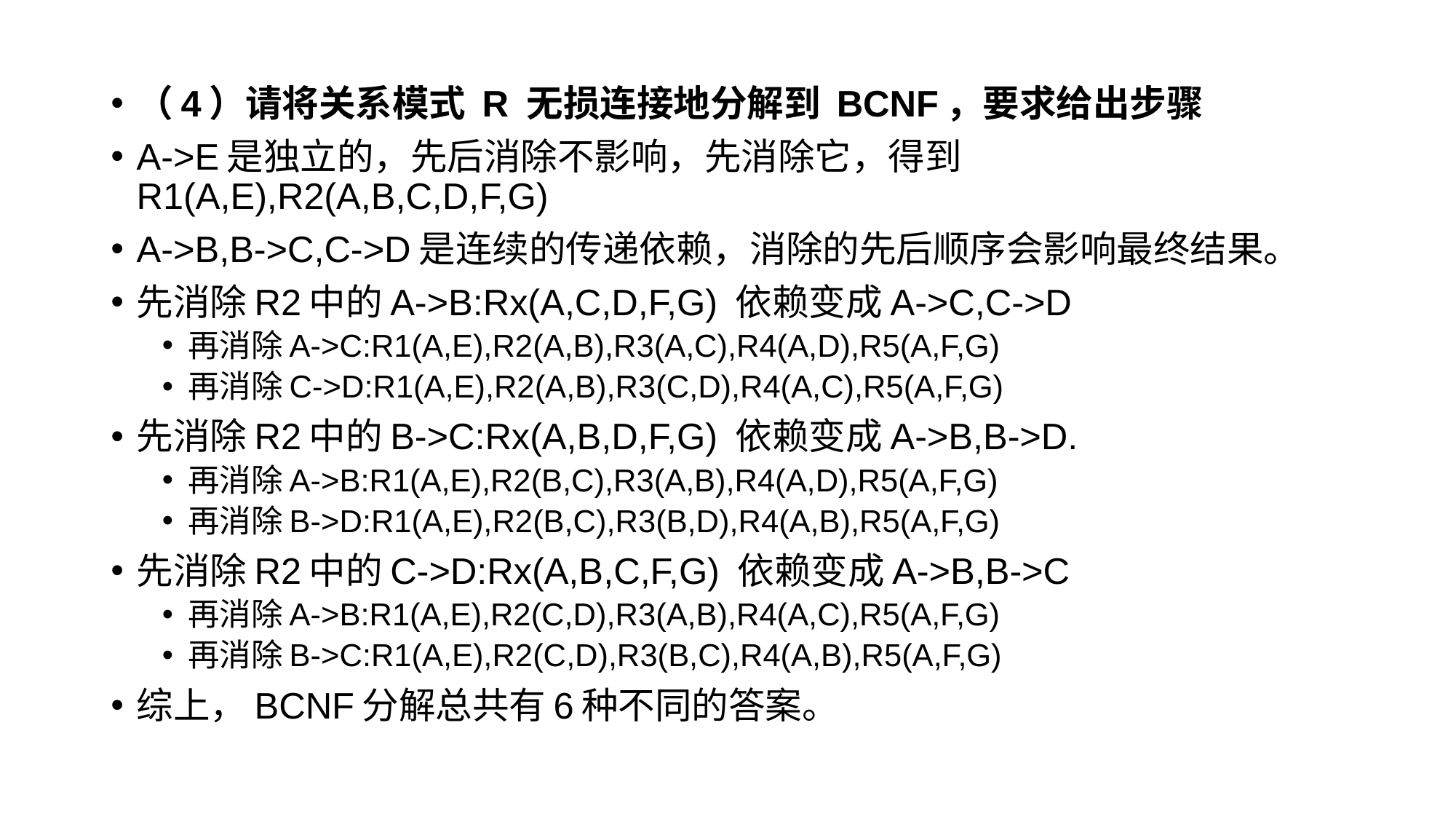

（4）请将关系模式 R 无损连接地分解到 BCNF，要求给出步骤
A->E是独立的，先后消除不影响，先消除它，得到R1(A,E),R2(A,B,C,D,F,G)
A->B,B->C,C->D是连续的传递依赖，消除的先后顺序会影响最终结果。
先消除R2中的A->B:Rx(A,C,D,F,G) 依赖变成A->C,C->D
再消除A->C:R1(A,E),R2(A,B),R3(A,C),R4(A,D),R5(A,F,G)
再消除C->D:R1(A,E),R2(A,B),R3(C,D),R4(A,C),R5(A,F,G)
先消除R2中的B->C:Rx(A,B,D,F,G) 依赖变成A->B,B->D.
再消除A->B:R1(A,E),R2(B,C),R3(A,B),R4(A,D),R5(A,F,G)
再消除B->D:R1(A,E),R2(B,C),R3(B,D),R4(A,B),R5(A,F,G)
先消除R2中的C->D:Rx(A,B,C,F,G) 依赖变成A->B,B->C
再消除A->B:R1(A,E),R2(C,D),R3(A,B),R4(A,C),R5(A,F,G)
再消除B->C:R1(A,E),R2(C,D),R3(B,C),R4(A,B),R5(A,F,G)
综上，BCNF分解总共有6种不同的答案。